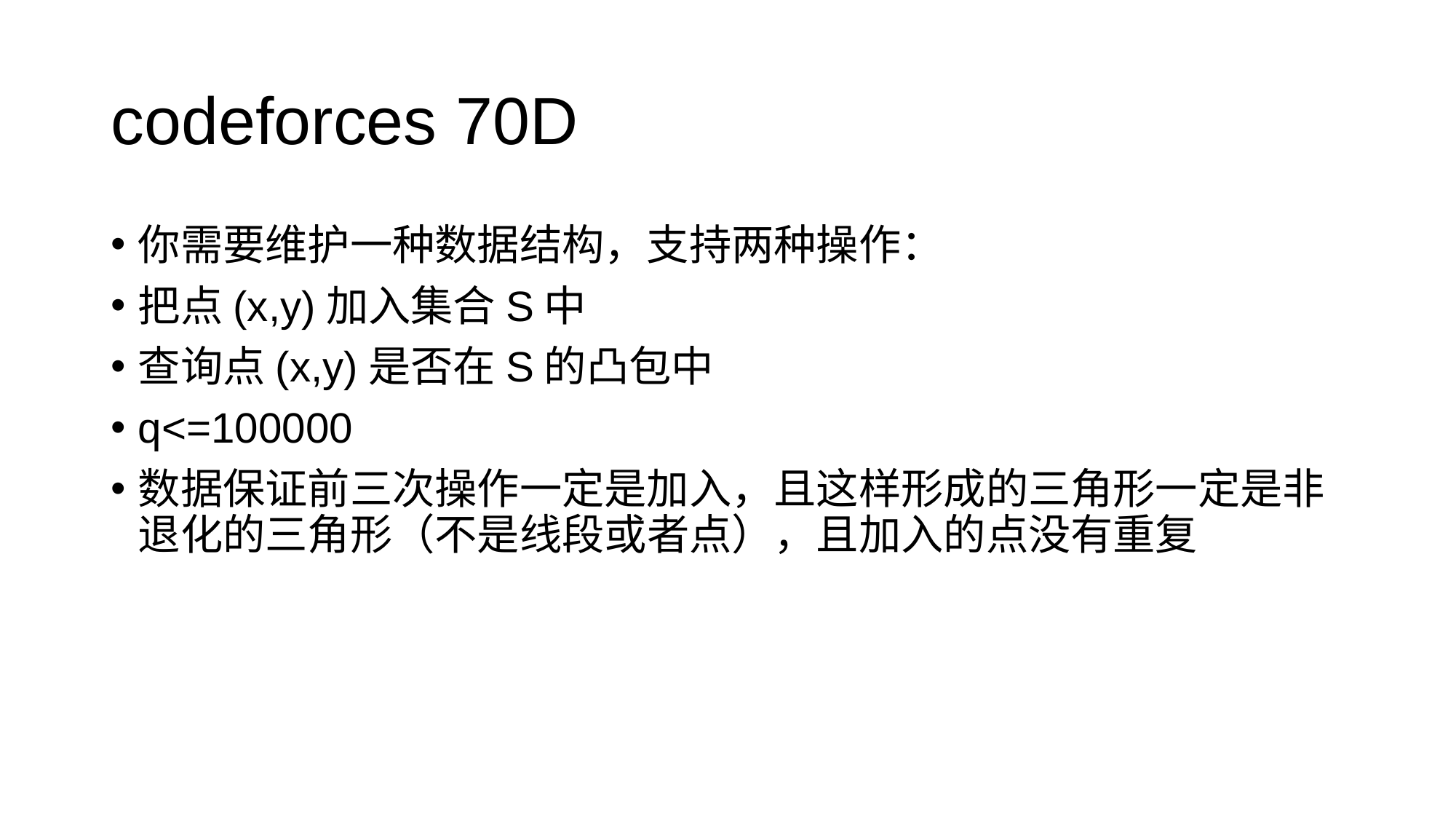

# codeforces 70D
你需要维护一种数据结构，支持两种操作：
把点(x,y)加入集合S中
查询点(x,y)是否在S的凸包中
q<=100000
数据保证前三次操作一定是加入，且这样形成的三角形一定是非退化的三角形（不是线段或者点），且加入的点没有重复